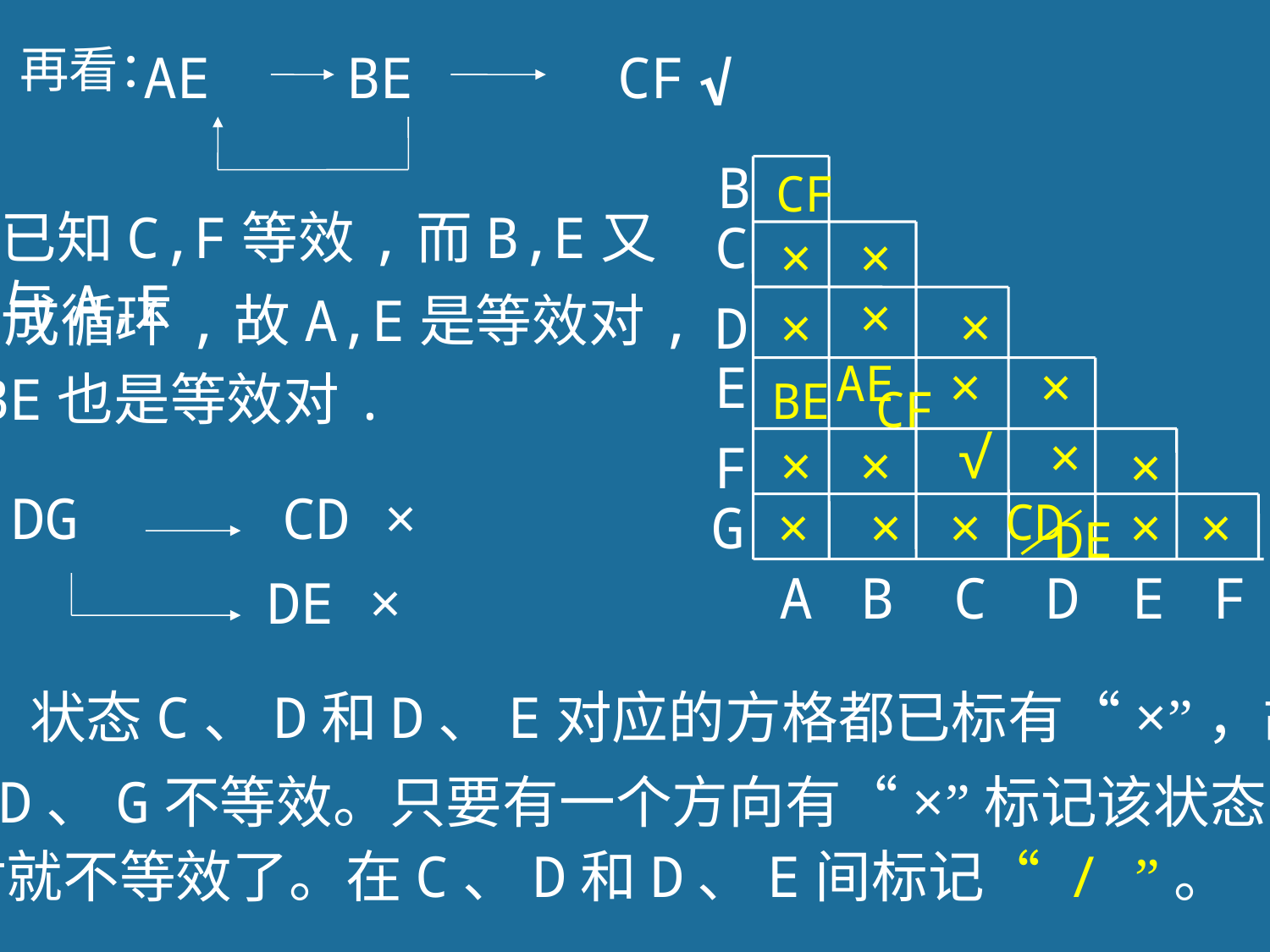

再看：
AE    BE      CF √

B

CF

已知C,F等效,而B,E又与A,E
  构成循环,故A,E是等效对,
  BE也是等效对.
C
×
×

×
×
D
×

E
×
×
AE

BE
CF
√
×
×
×
×
F

DG      CD ×

DE ×

CD
G
×
×
×
×
×

DE

A
B
C
D
E
F

状态C、D和D、E对应的方格都已标有“×”，故
D、G不等效。只要有一个方向有“×”标记该状态
对就不等效了。在C、D和D、E间标记“ / ”。
72